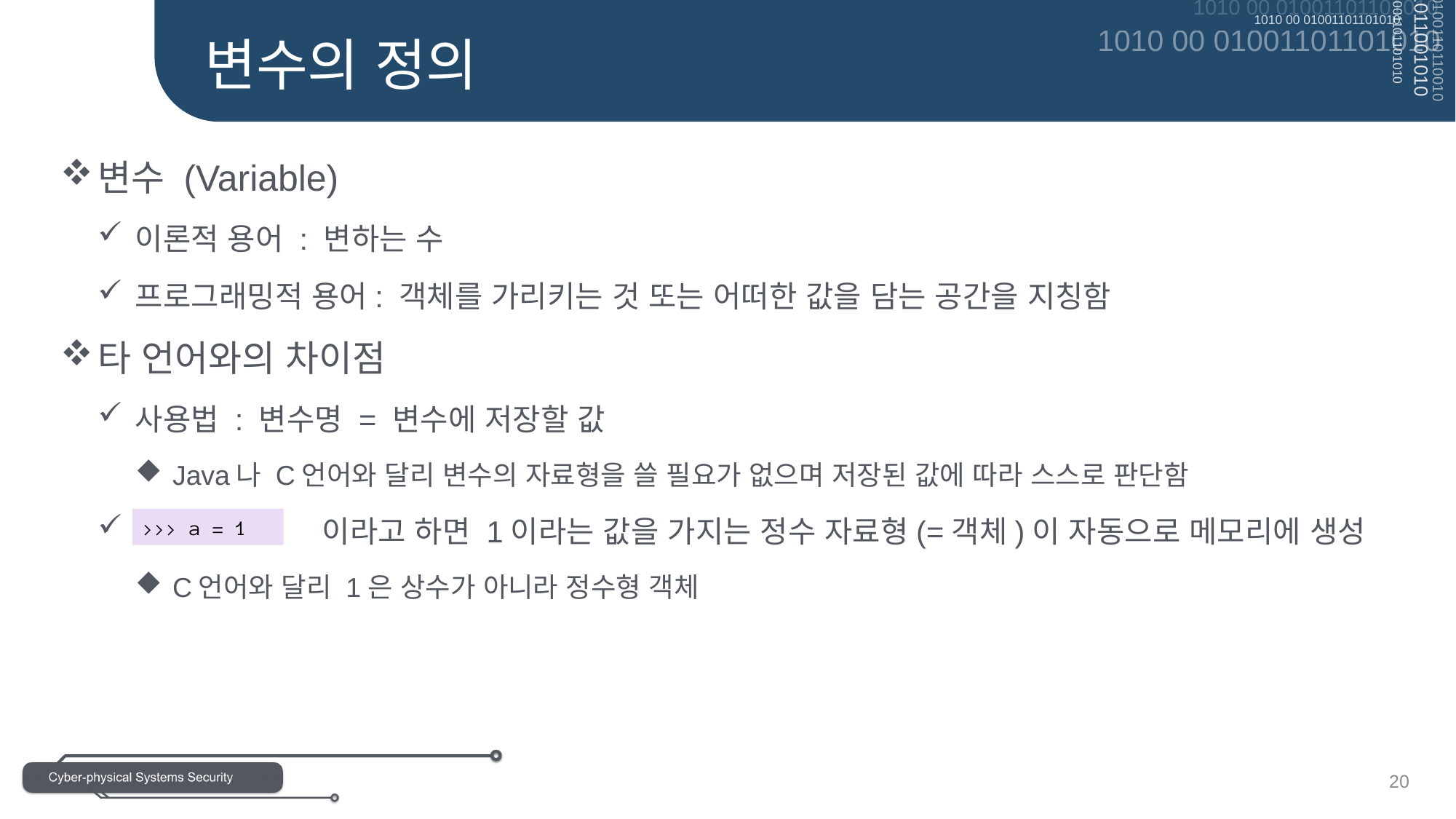

변수의 정의
변수 (Variable)
이론적 용어 : 변하는 수
프로그래밍적 용어: 객체를 가리키는 것 또는 어떠한 값을 담는 공간을 지칭함
타 언어와의 차이점
사용법 : 변수명 = 변수에 저장할 값
Java나 C언어와 달리 변수의 자료형을 쓸 필요가 없으며 저장된 값에 따라 스스로 판단함
                     이라고 하면 1이라는 값을 가지는 정수 자료형(=객체)이 자동으로 메모리에 생성
C언어와 달리 1은 상수가 아니라 정수형 객체

>>> a = 1
20